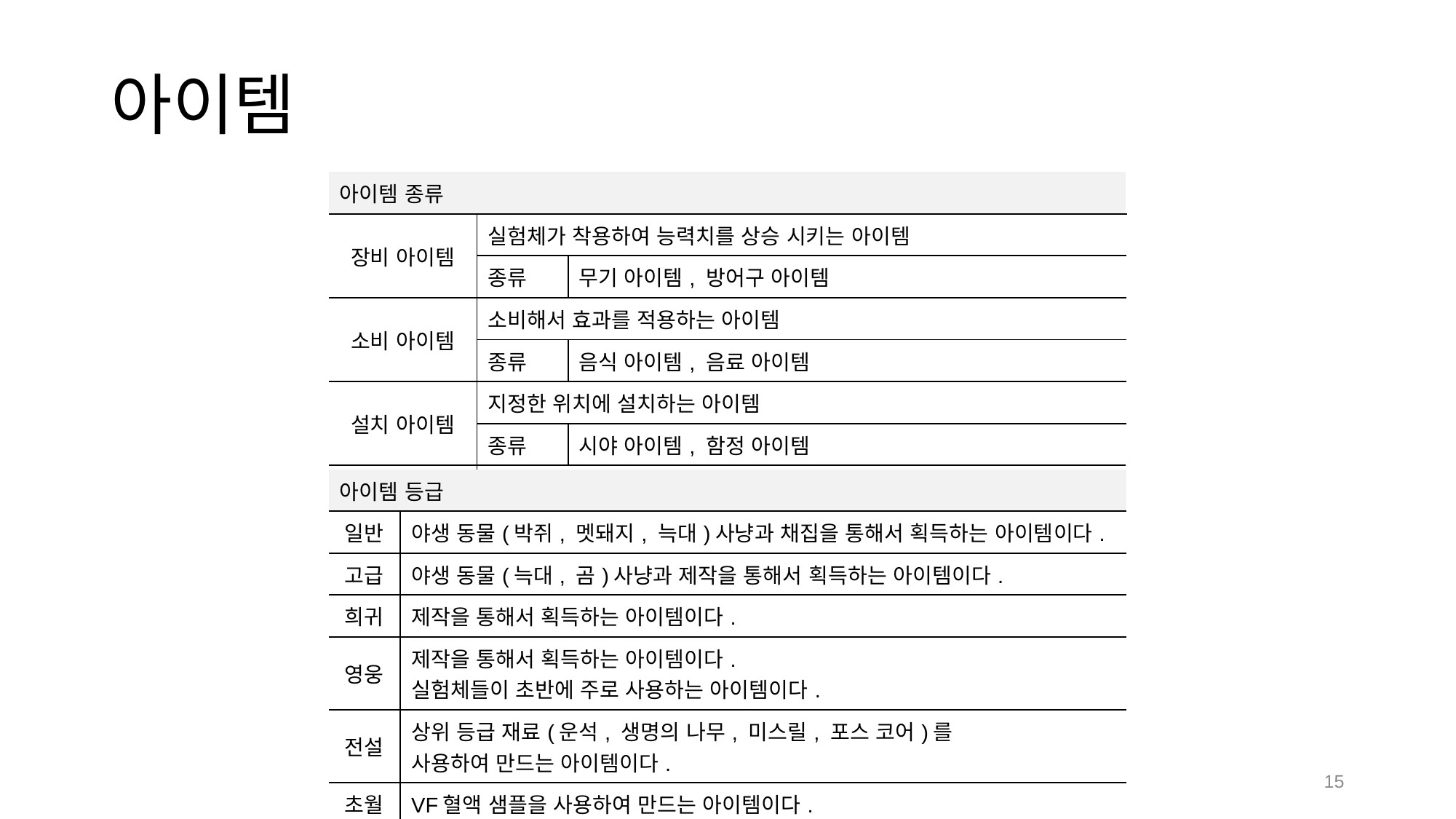

# 아이템
| 아이템 종류 |  |  |
| --- | --- | --- |
| 장비 아이템 | 실험체가 착용하여 능력치를 상승 시키는 아이템 |  |
|  | 종류 | 무기 아이템, 방어구 아이템 |
| 소비 아이템 | 소비해서 효과를 적용하는 아이템 |  |
|  | 종류 | 음식 아이템, 음료 아이템 |
| 설치 아이템 | 지정한 위치에 설치하는 아이템 |  |
|  | 종류 | 시야 아이템, 함정 아이템 |
| 재료 아이템 | 아이템의 제작에 사용되는 아이템 |  |
| 아이템 등급 |  |
| --- | --- |
| 일반 | 야생 동물(박쥐, 멧돼지, 늑대)사냥과 채집을 통해서 획득하는 아이템이다. |
| 고급 | 야생 동물(늑대, 곰)사냥과 제작을 통해서 획득하는 아이템이다. |
| 희귀 | 제작을 통해서 획득하는 아이템이다. |
| 영웅 | 제작을 통해서 획득하는 아이템이다. 실험체들이 초반에 주로 사용하는 아이템이다. |
| 전설 | 상위 등급 재료(운석, 생명의 나무, 미스릴, 포스 코어)를 사용하여 만드는 아이템이다. |
| 초월 | VF혈액 샘플을 사용하여 만드는 아이템이다. |
15